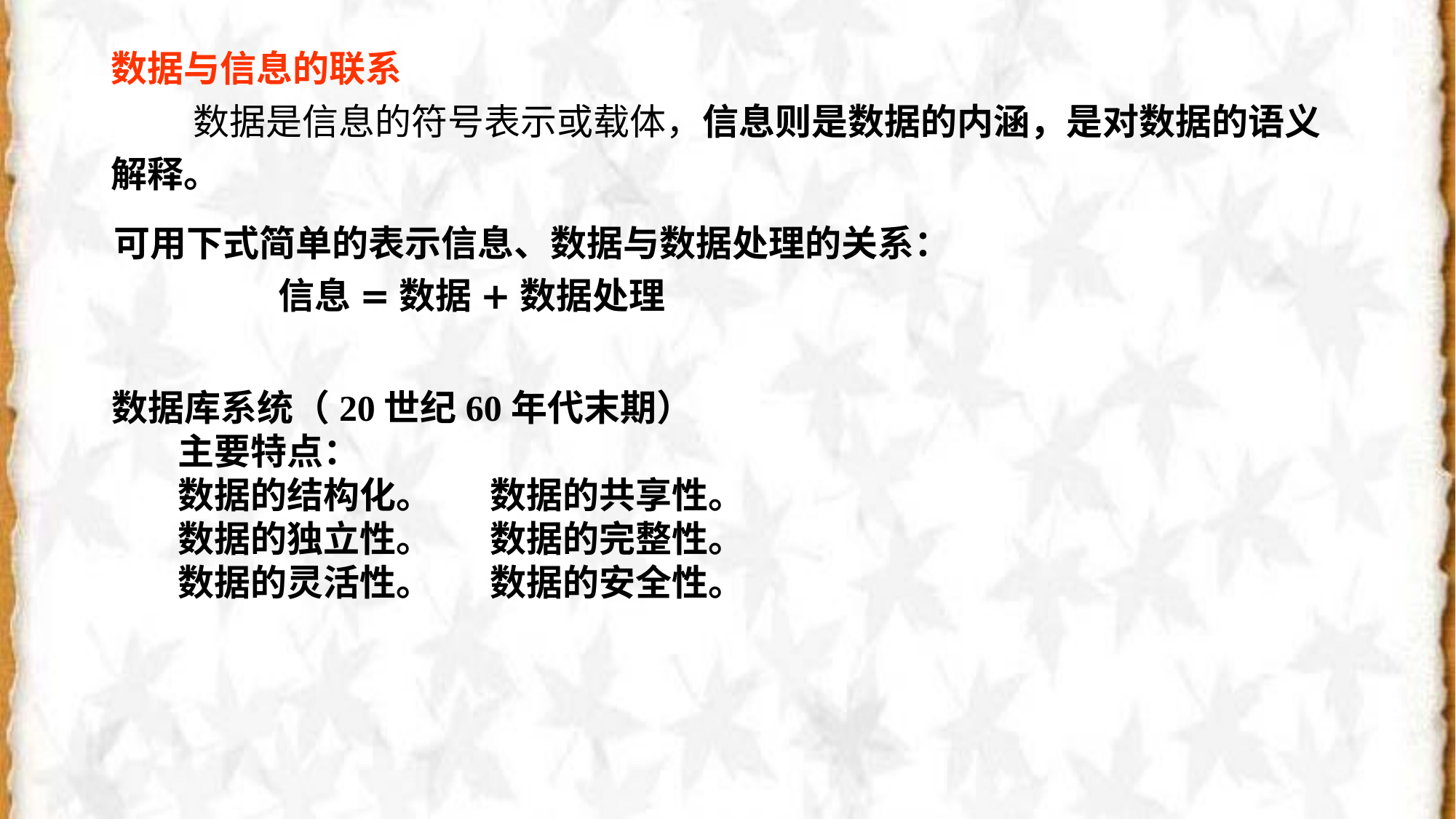

# 数据与信息的联系
         数据是信息的符号表示或载体，信息则是数据的内涵，是对数据的语义解释。
可用下式简单的表示信息、数据与数据处理的关系：
                   信息=数据+数据处理
数据库系统（20世纪60年代末期）
       主要特点：
       数据的结构化。       数据的共享性。
       数据的独立性。       数据的完整性。
       数据的灵活性。       数据的安全性。